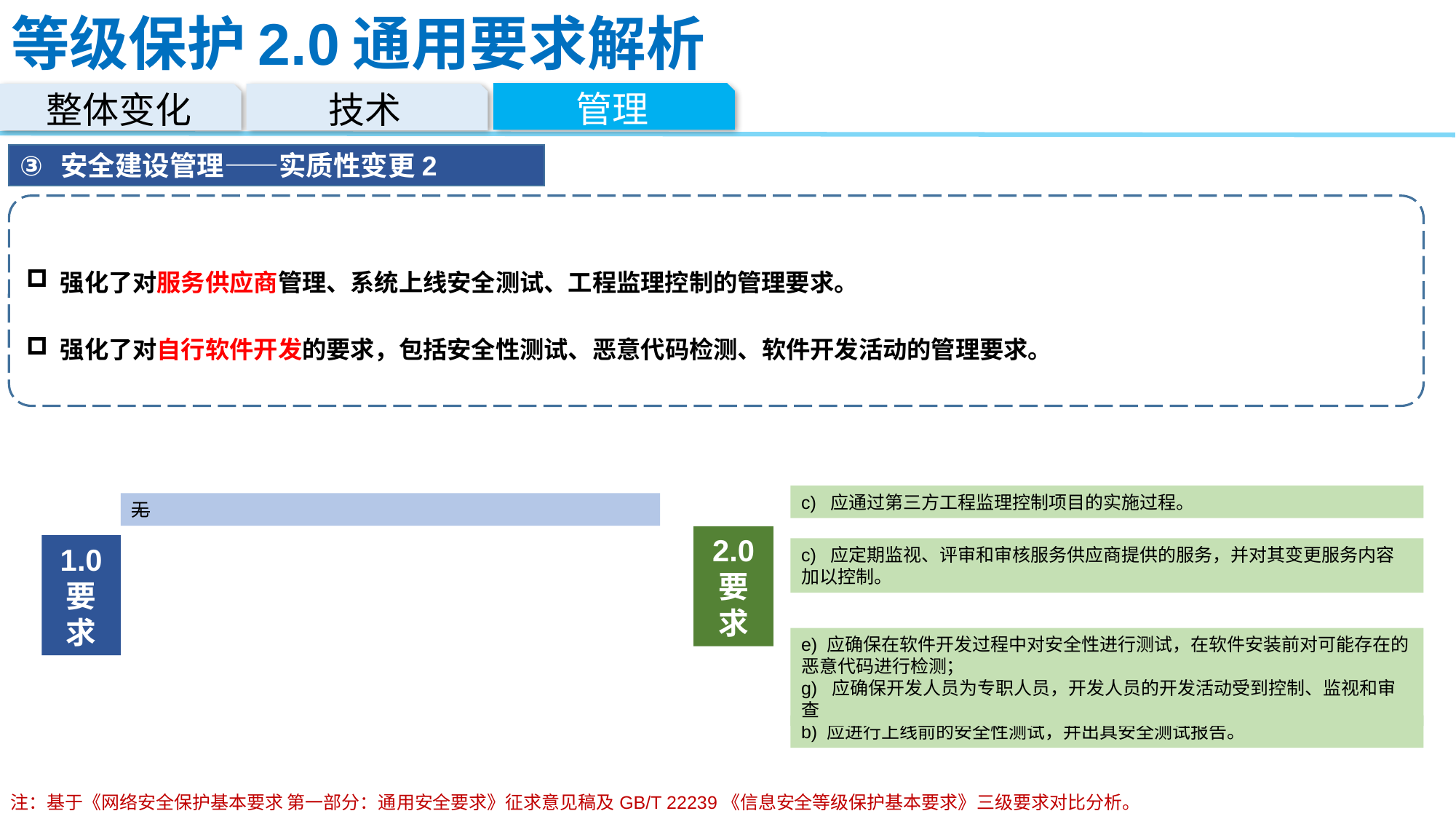

# 等级保护2.0通用要求解析
管理
整体变化
技术
安全建设管理——实质性变更2
强化了对服务供应商管理、系统上线安全测试、工程监理控制的管理要求。
强化了对自行软件开发的要求，包括安全性测试、恶意代码检测、软件开发活动的管理要求。
c)  应通过第三方工程监理控制项目的实施过程。
无
2.0
要求
1.0
要求
c)  应定期监视、评审和审核服务供应商提供的服务，并对其变更服务内容加以控制。
e) 应确保在软件开发过程中对安全性进行测试，在软件安装前对可能存在的恶意代码进行检测；
g)  应确保开发人员为专职人员，开发人员的开发活动受到控制、监视和审查
b) 应进行上线前的安全性测试，并出具安全测试报告。
注：基于《网络安全保护基本要求 第一部分：通用安全要求》征求意见稿及GB/T 22239《信息安全等级保护基本要求》三级要求对比分析。